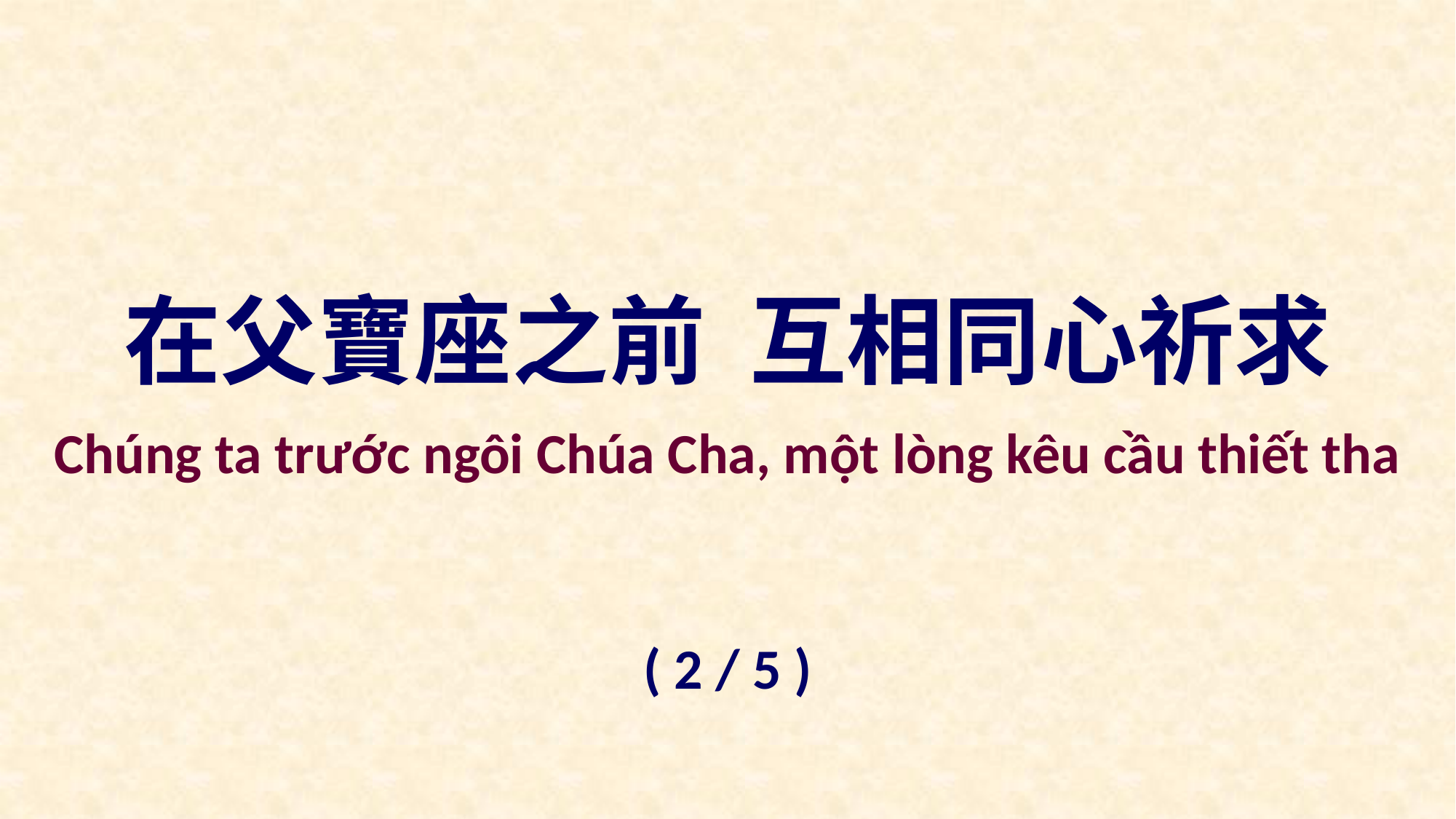

在父寶座之前  互相同心祈求
Chúng ta trước ngôi Chúa Cha, một lòng kêu cầu thiết tha
( 2 / 5 )